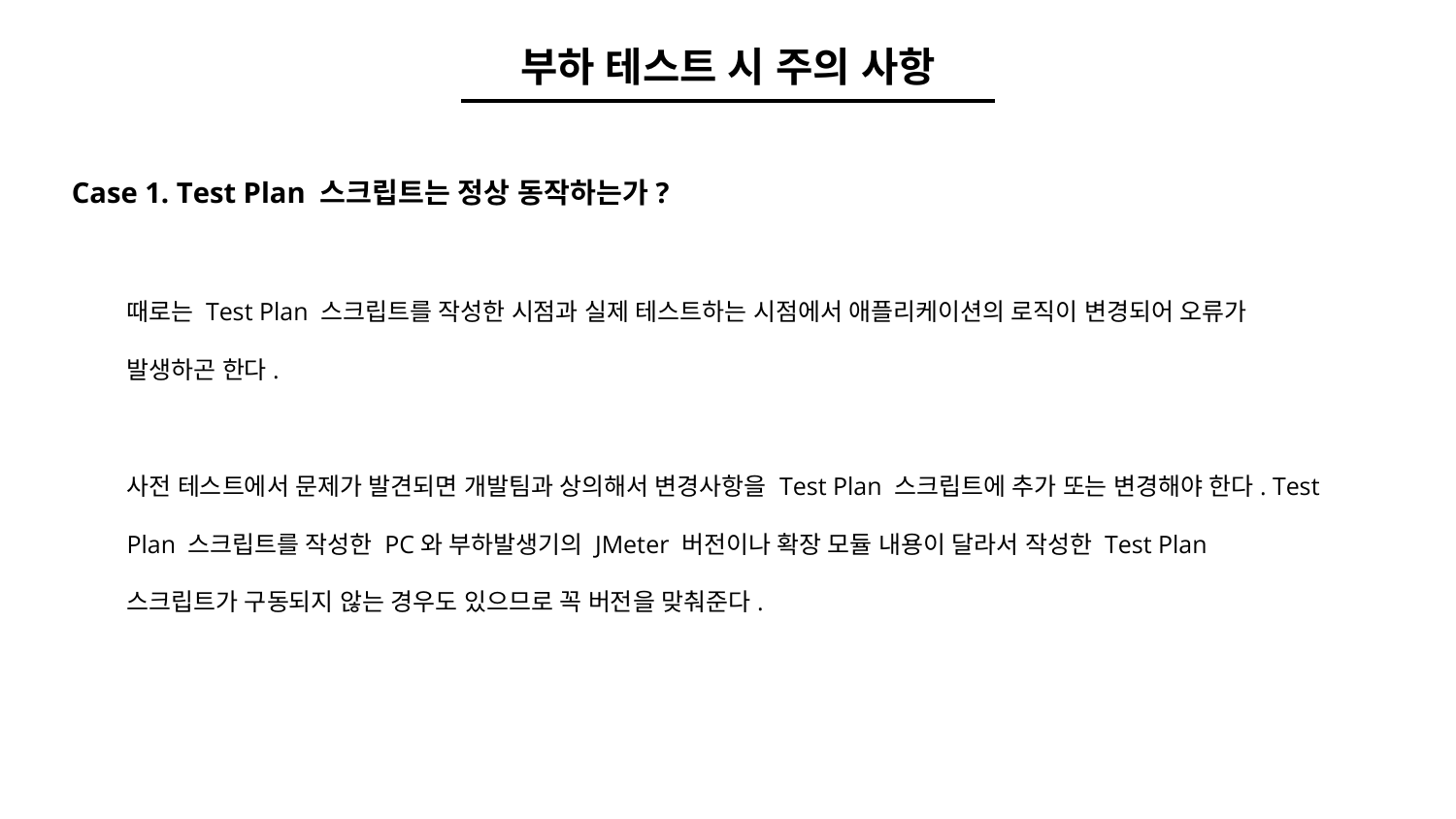

부하 테스트 시 주의 사항
Case 1. Test Plan 스크립트는 정상 동작하는가?

때로는 Test Plan 스크립트를 작성한 시점과 실제 테스트하는 시점에서 애플리케이션의 로직이 변경되어 오류가 발생하곤 한다.

사전 테스트에서 문제가 발견되면 개발팀과 상의해서 변경사항을 Test Plan 스크립트에 추가 또는 변경해야 한다. Test Plan 스크립트를 작성한 PC와 부하발생기의 JMeter 버전이나 확장 모듈 내용이 달라서 작성한 Test Plan 스크립트가 구동되지 않는 경우도 있으므로 꼭 버전을 맞춰준다.